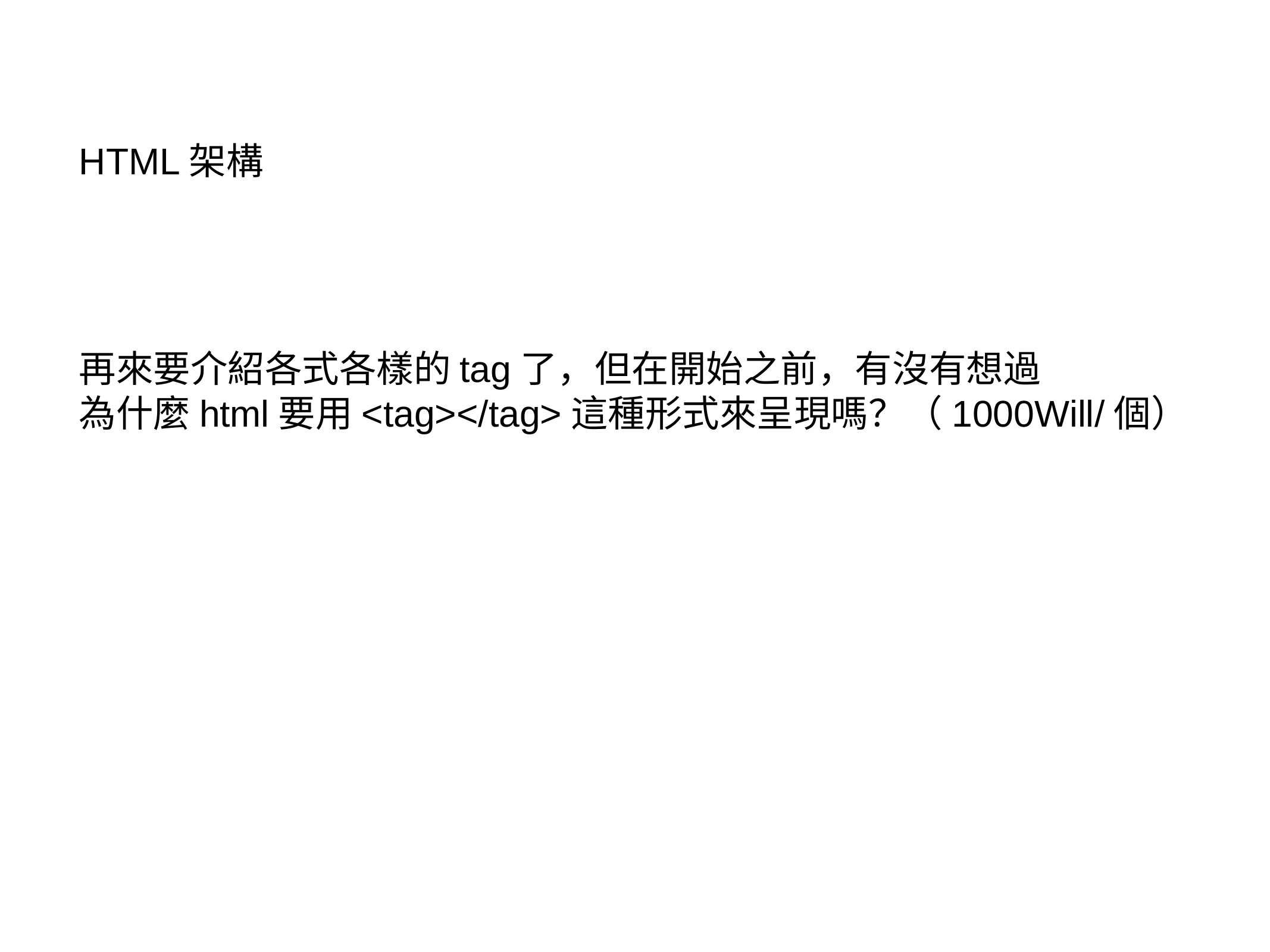

# HTML架構
再來要介紹各式各樣的tag了，但在開始之前，有沒有想過
為什麼html要用<tag></tag>這種形式來呈現嗎？（1000Will/個）